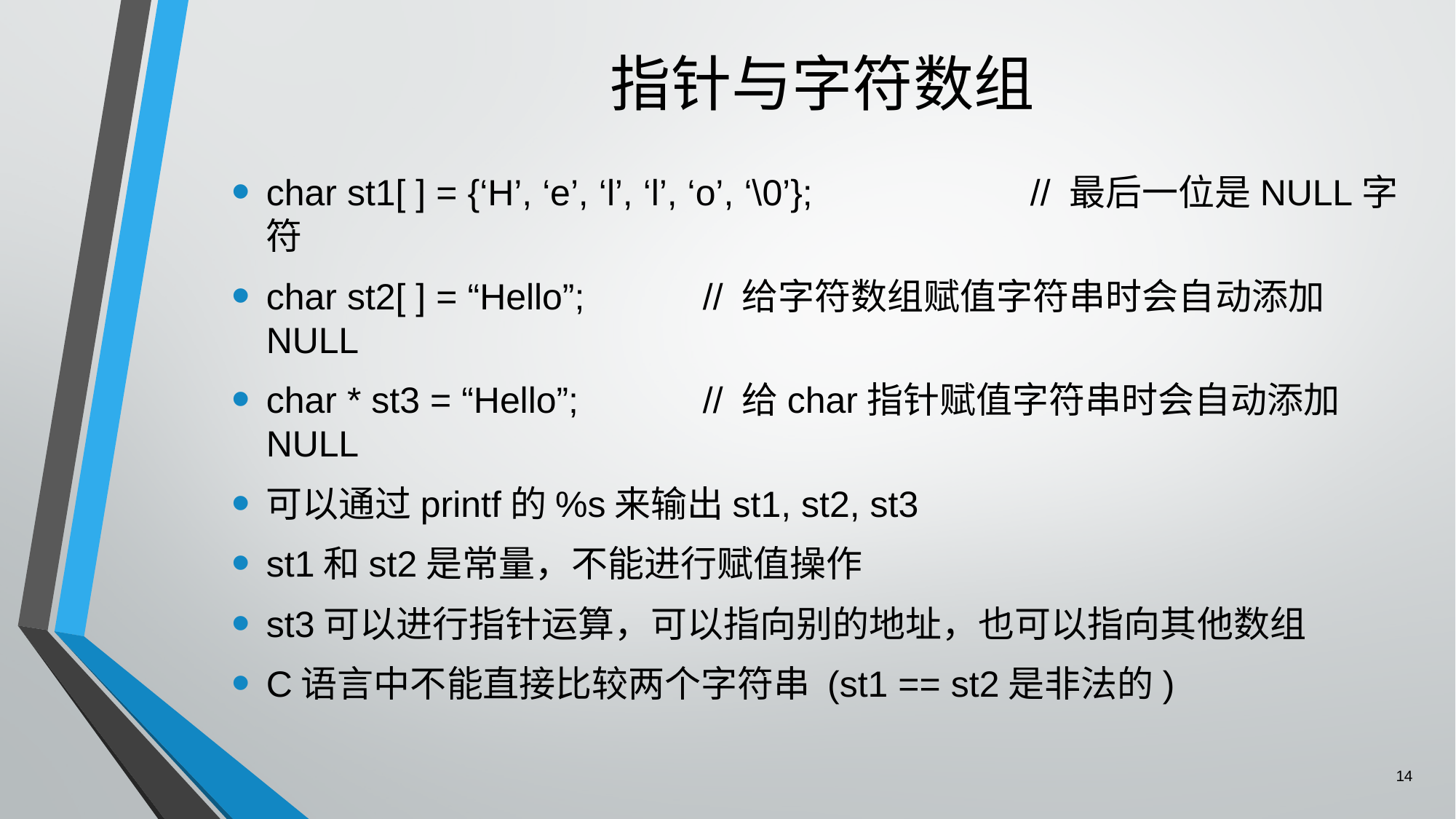

# 指针与字符数组
char st1[ ] = {‘H’, ‘e’, ‘l’, ‘l’, ‘o’, ‘\0’};		// 最后一位是NULL字符
char st2[ ] = “Hello”;		// 给字符数组赋值字符串时会自动添加NULL
char * st3 = “Hello”;		// 给char指针赋值字符串时会自动添加NULL
可以通过printf的%s来输出st1, st2, st3
st1和st2是常量，不能进行赋值操作
st3可以进行指针运算，可以指向别的地址，也可以指向其他数组
C语言中不能直接比较两个字符串 (st1 == st2是非法的)

14